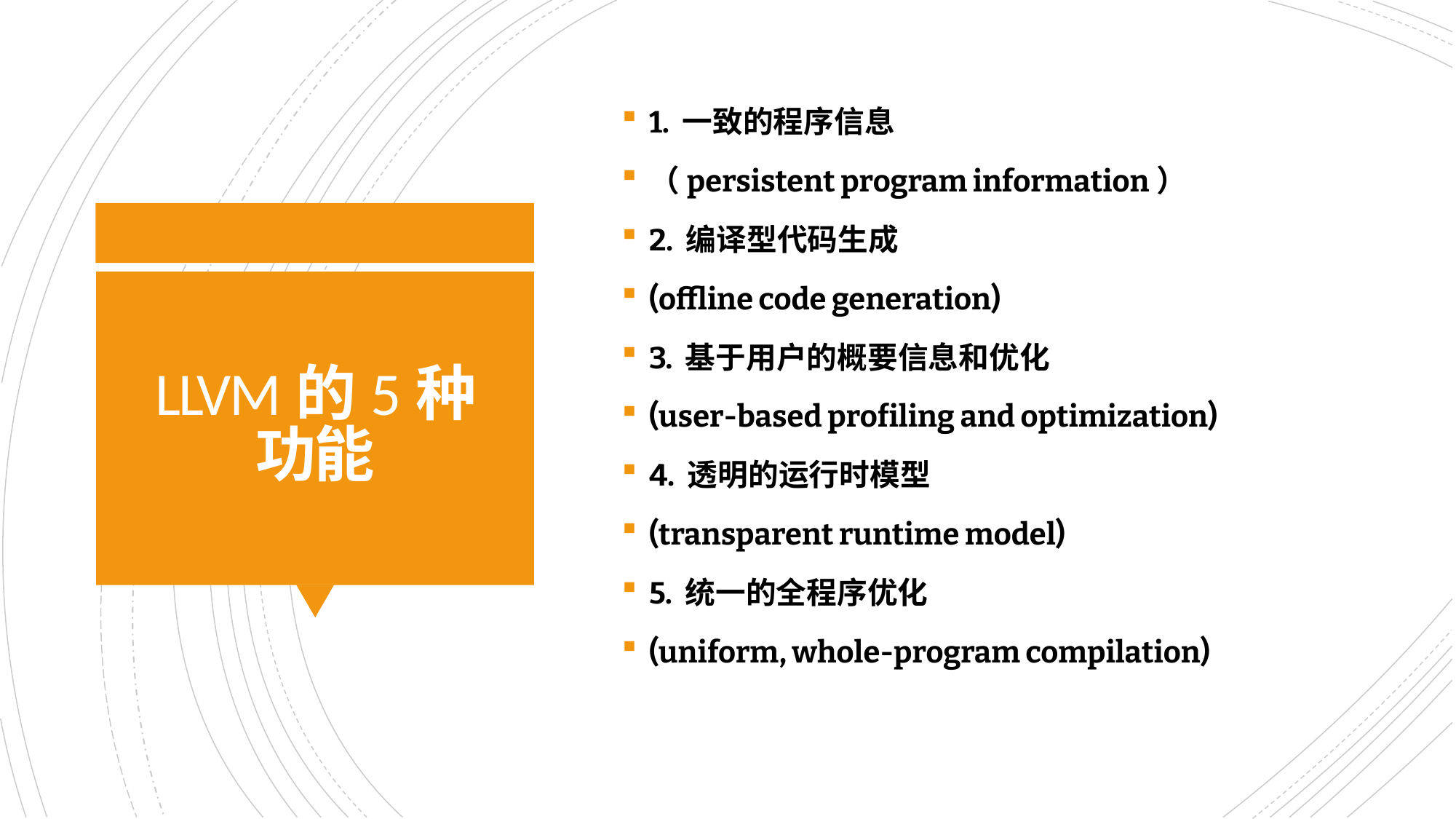

1. 一致的程序信息
（persistent program information）
2. 编译型代码生成
(offline code generation)
3. 基于用户的概要信息和优化
(user-based profiling and optimization)
4. 透明的运行时模型
(transparent runtime model)
5. 统一的全程序优化
(uniform, whole-program compilation)

# LLVM的5种功能